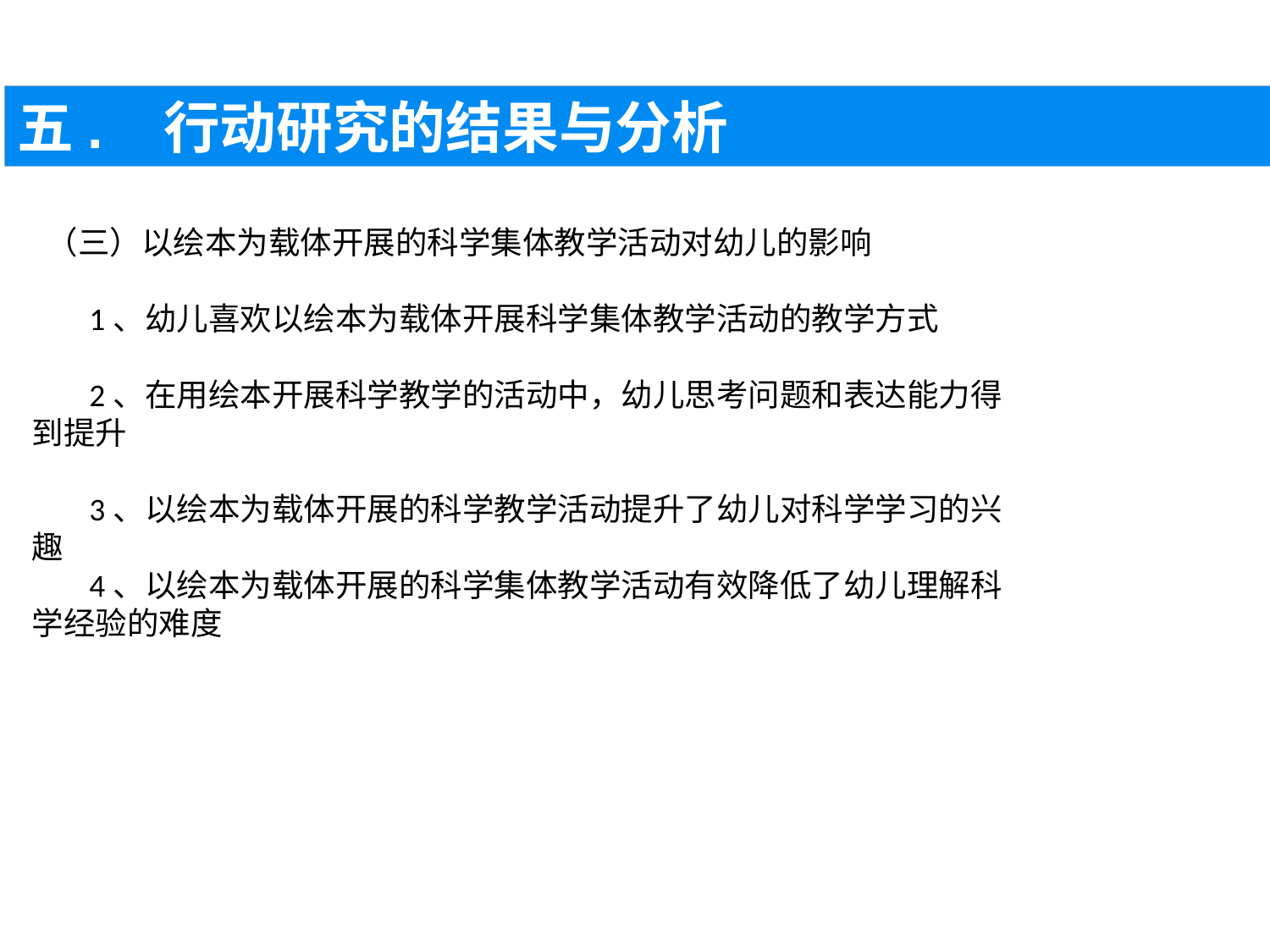

五.   行动研究的结果与分析
 （三）以绘本为载体开展的科学集体教学活动对幼儿的影响

        1、幼儿喜欢以绘本为载体开展科学集体教学活动的教学方式

        2、在用绘本开展科学教学的活动中，幼儿思考问题和表达能力得
到提升

        3、以绘本为载体开展的科学教学活动提升了幼儿对科学学习的兴
趣
        4、以绘本为载体开展的科学集体教学活动有效降低了幼儿理解科
学经验的难度